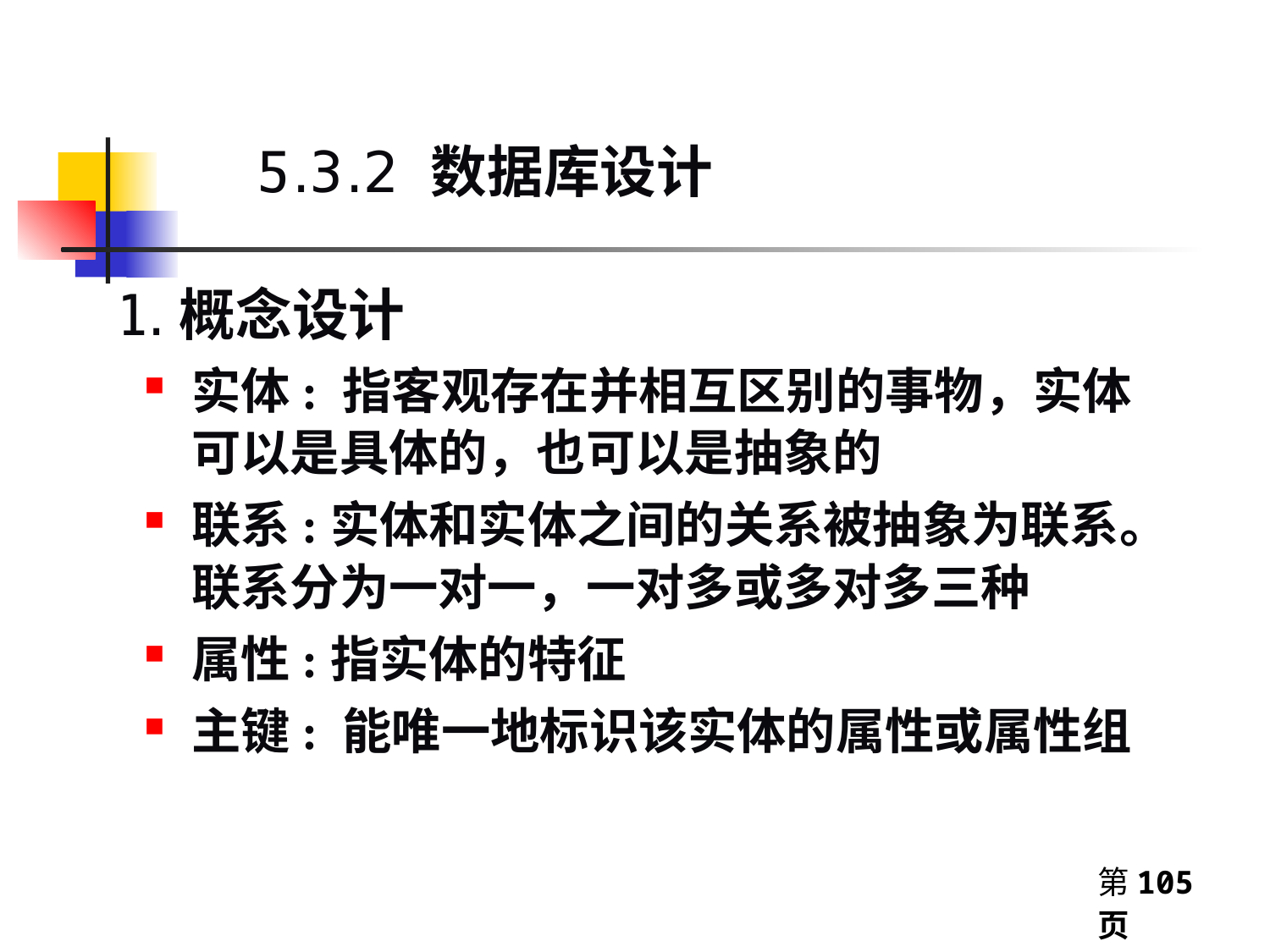

5.3.2 数据库设计
1.概念设计
实体: 指客观存在并相互区别的事物，实体可以是具体的，也可以是抽象的
联系:实体和实体之间的关系被抽象为联系。联系分为一对一，一对多或多对多三种
属性:指实体的特征
主键: 能唯一地标识该实体的属性或属性组